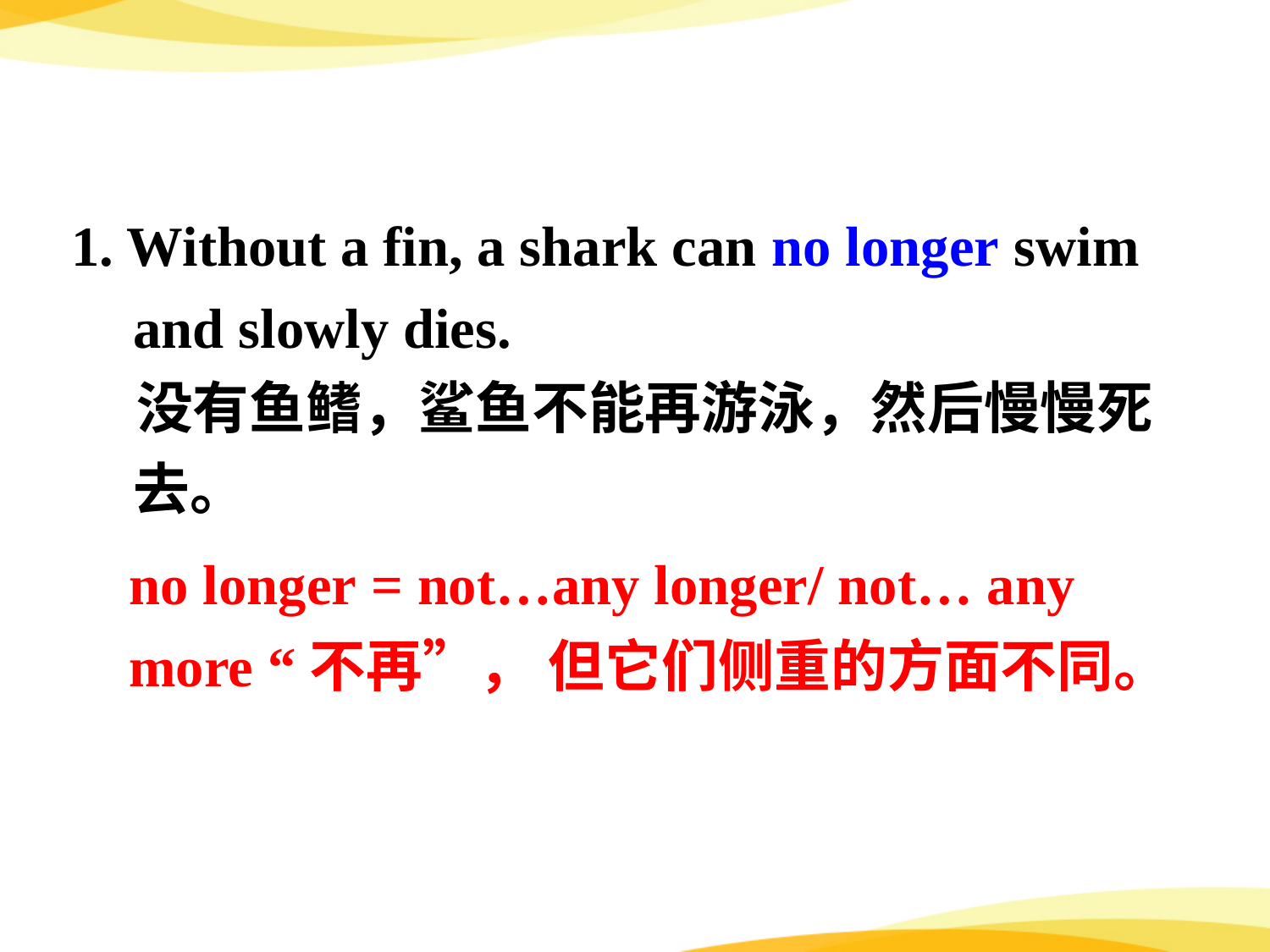

1. Without a fin, a shark can no longer swim and slowly dies.
    没有鱼鳍，鲨鱼不能再游泳，然后慢慢死去。
no longer = not…any longer/ not… any more “不再”， 但它们侧重的方面不同。